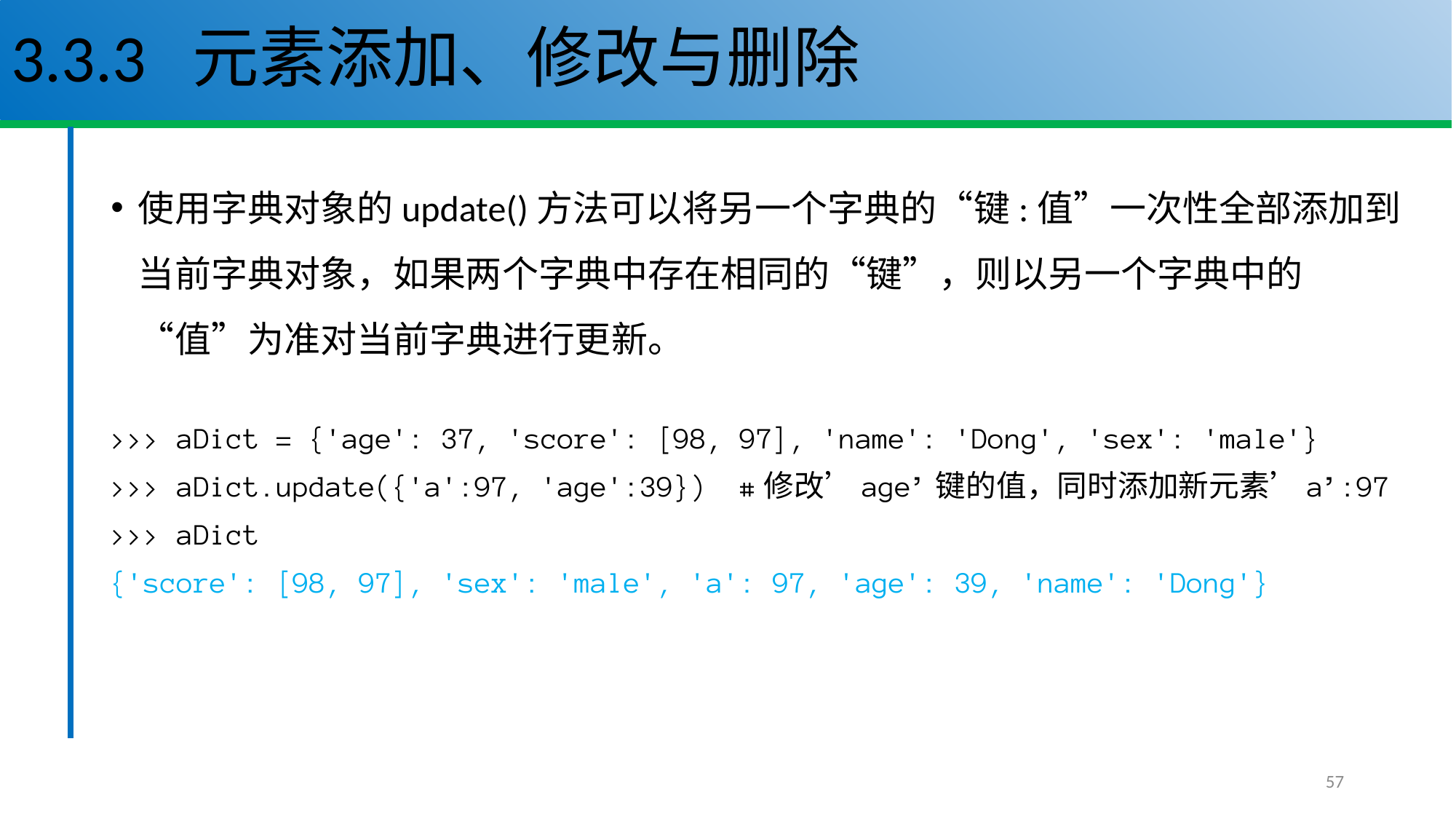

# 3.3.3  元素添加、修改与删除
使用字典对象的update()方法可以将另一个字典的“键:值”一次性全部添加到当前字典对象，如果两个字典中存在相同的“键”，则以另一个字典中的“值”为准对当前字典进行更新。

>>> aDict = {'age': 37, 'score': [98, 97], 'name': 'Dong', 'sex': 'male'}
>>> aDict.update({'a':97, 'age':39})  #修改’age’键的值，同时添加新元素’a’:97
>>> aDict
{'score': [98, 97], 'sex': 'male', 'a': 97, 'age': 39, 'name': 'Dong'}
57